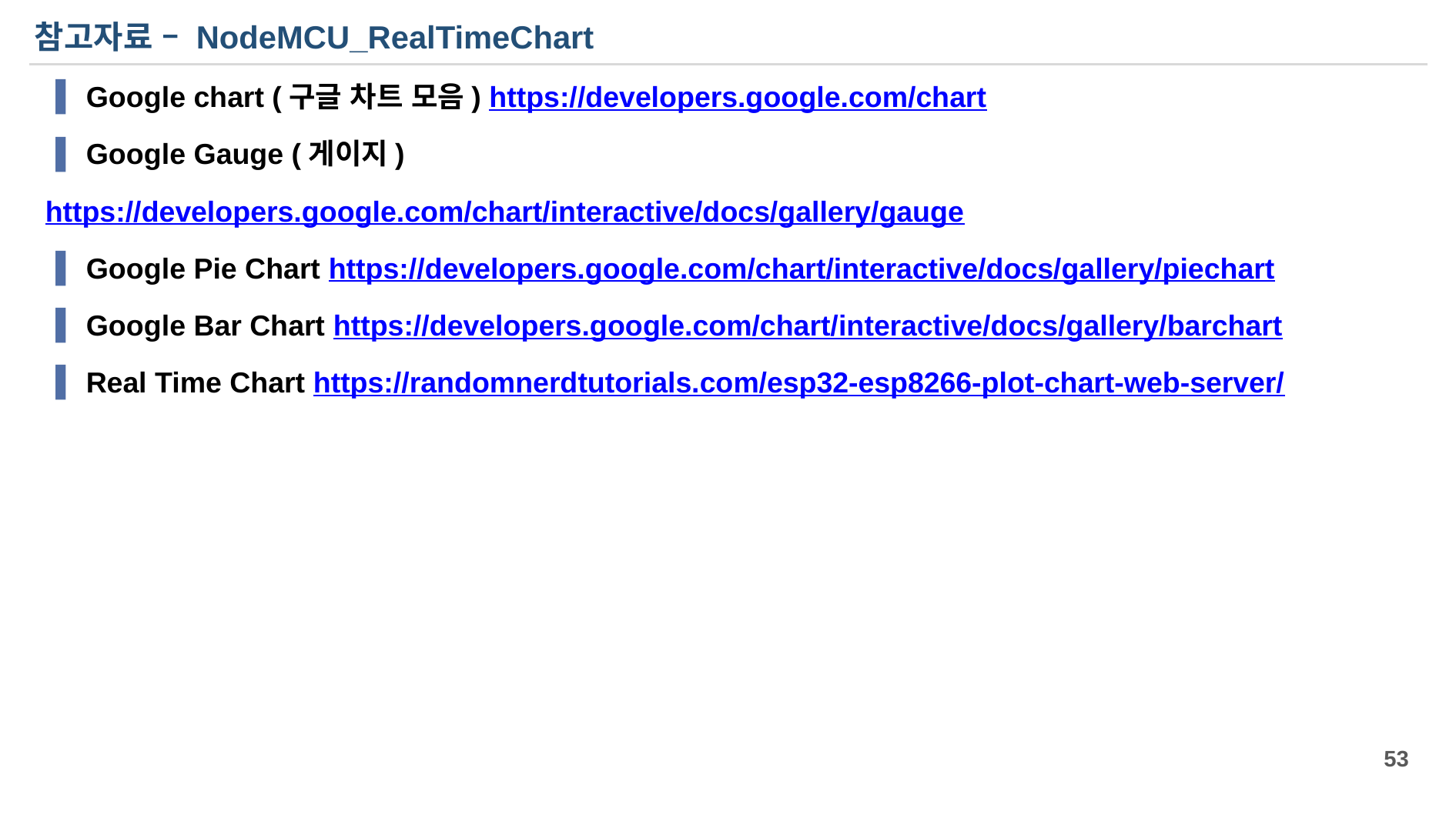

# 참고자료 – NodeMCU_RealTimeChart
Google chart (구글 차트 모음) https://developers.google.com/chart
Google Gauge (게이지)
https://developers.google.com/chart/interactive/docs/gallery/gauge
Google Pie Chart https://developers.google.com/chart/interactive/docs/gallery/piechart
Google Bar Chart https://developers.google.com/chart/interactive/docs/gallery/barchart
Real Time Chart https://randomnerdtutorials.com/esp32-esp8266-plot-chart-web-server/

53